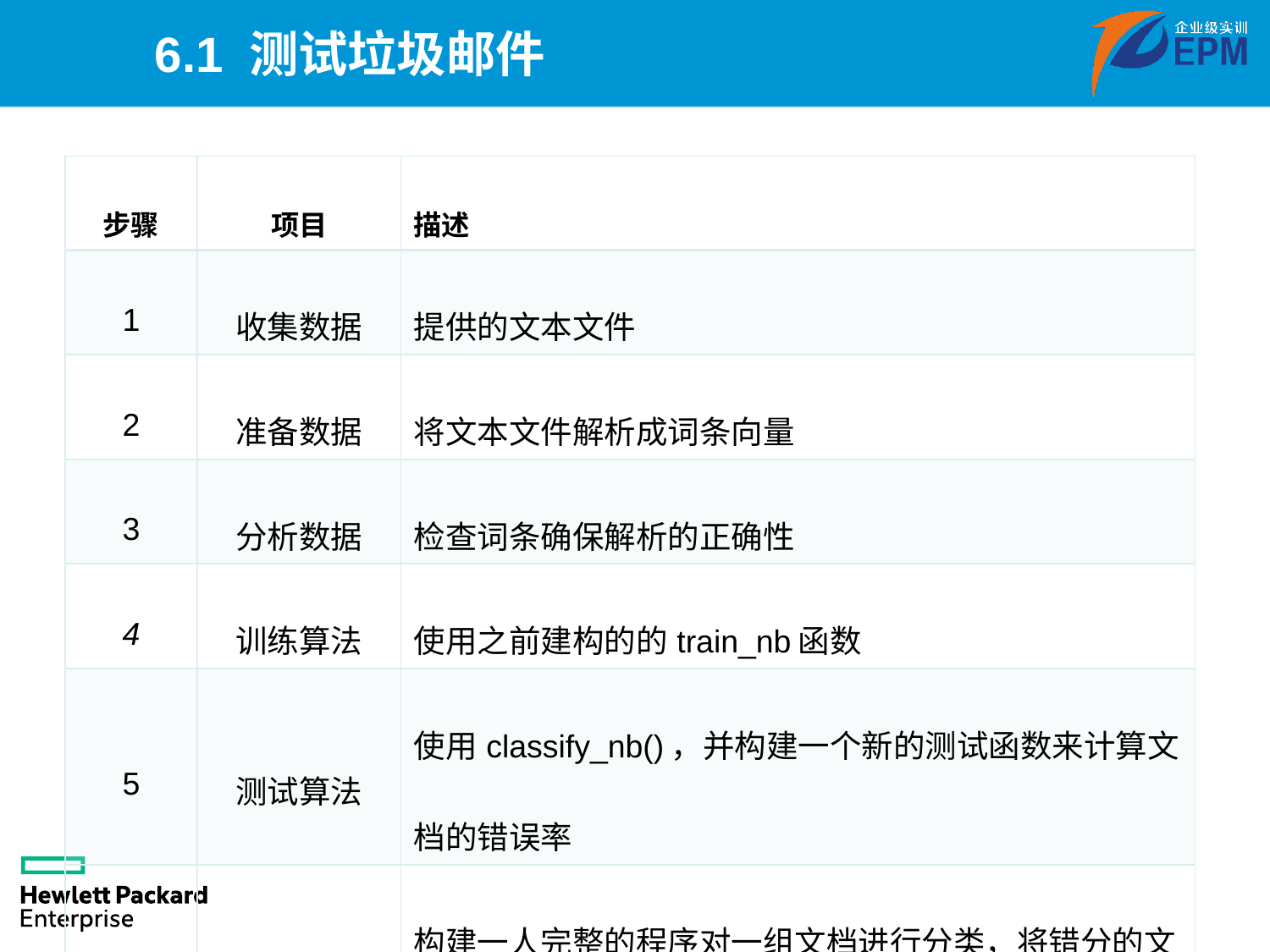

# 6.1 测试垃圾邮件
| 步骤 | 项目 | 描述 |
| --- | --- | --- |
| 1 | 收集数据 | 提供的文本文件 |
| 2 | 准备数据 | 将文本文件解析成词条向量 |
| 3 | 分析数据 | 检查词条确保解析的正确性 |
| 4 | 训练算法 | 使用之前建构的的train\_nb函数 |
| 5 | 测试算法 | 使用classify\_nb()，并构建一个新的测试函数来计算文档的错误率 |
| 6 | 应用算法 | 构建一人完整的程序对一组文档进行分类，将错分的文档输出到屏幕上 |